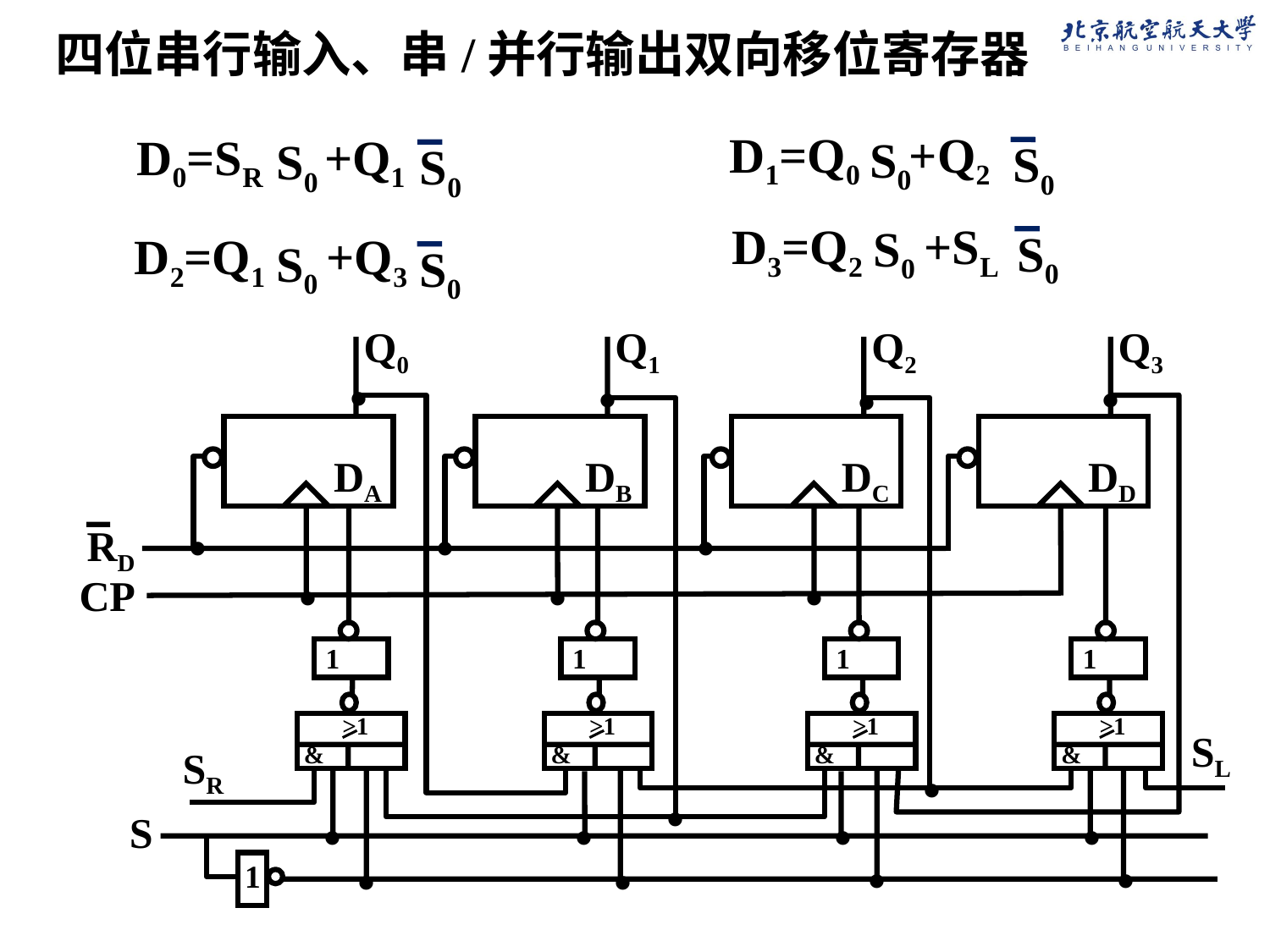

四位串行输入、串/并行输出双向移位寄存器
D1=Q0    +Q2
D0=SR     +Q1
S0
S0

S0
S0

D3=Q2     +SL
S0
S0

D2=Q1     +Q3
S0
S0

.
Q0
Q1
Q2
Q3
.
.
.

DA
DB
DC
DD

.
.
.

RD

.
.
.

CP

1

>1

&

1

>1

&

1

>1

&

1

>1

&

.
SL
.
SR
.
.
.
.

.
.
.
.
S

1

30